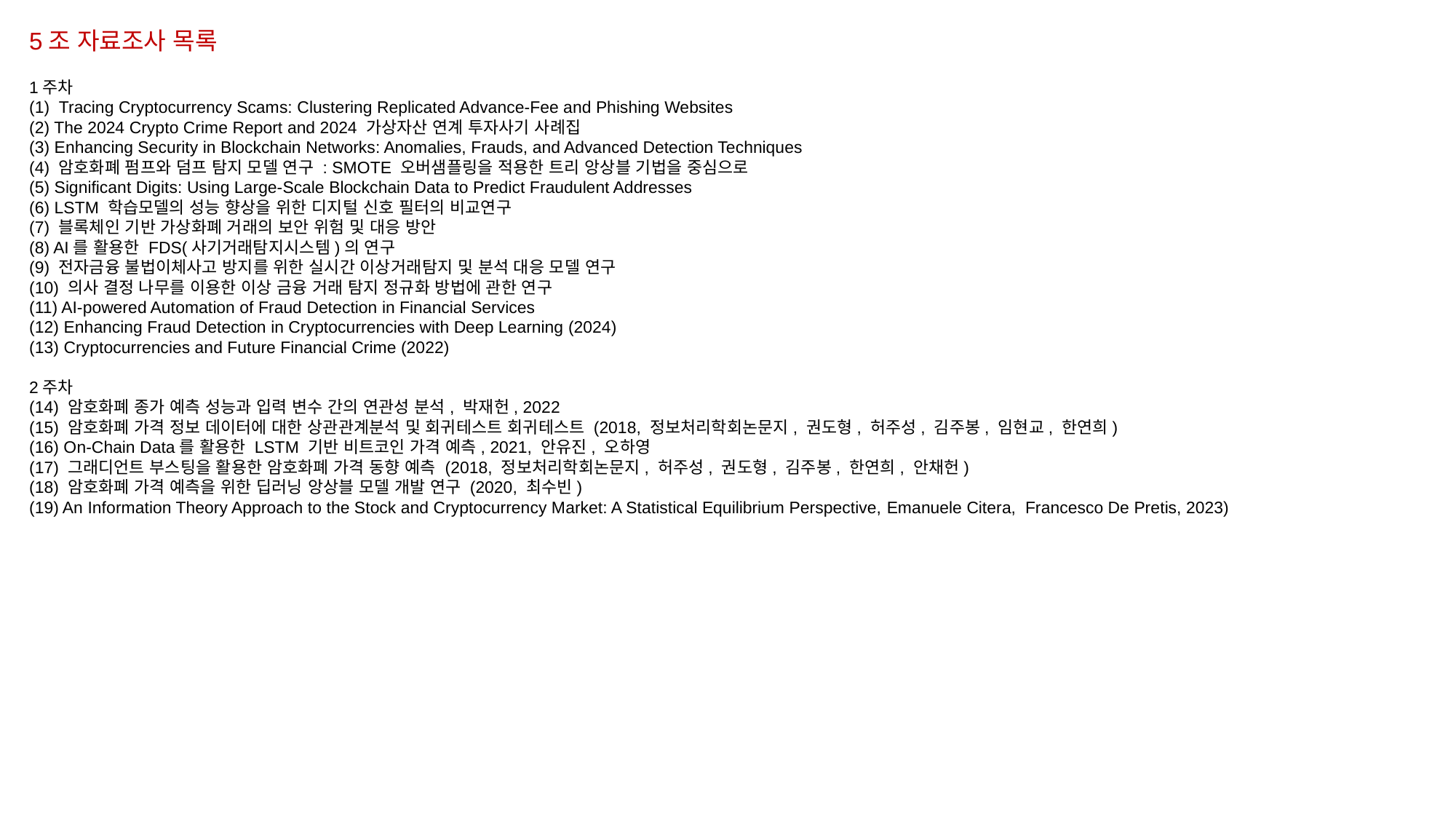

5조 자료조사 목록

1주차
(1)  Tracing Cryptocurrency Scams: Clustering Replicated Advance-Fee and Phishing Websites
(2) The 2024 Crypto Crime Report and 2024 가상자산 연계 투자사기 사례집
(3) Enhancing Security in Blockchain Networks: Anomalies, Frauds, and Advanced Detection Techniques
(4) 암호화폐 펌프와 덤프 탐지 모델 연구 : SMOTE 오버샘플링을 적용한 트리 앙상블 기법을 중심으로
(5) Significant Digits: Using Large-Scale Blockchain Data to Predict Fraudulent Addresses
(6) LSTM 학습모델의 성능 향상을 위한 디지털 신호 필터의 비교연구
(7) 블록체인 기반 가상화폐 거래의 보안 위험 및 대응 방안
(8) AI를 활용한 FDS(사기거래탐지시스템)의 연구
(9) 전자금융 불법이체사고 방지를 위한 실시간 이상거래탐지 및 분석 대응 모델 연구
(10) 의사 결정 나무를 이용한 이상 금융 거래 탐지 정규화 방법에 관한 연구
(11) AI-powered Automation of Fraud Detection in Financial Services
(12) Enhancing Fraud Detection in Cryptocurrencies with Deep Learning (2024)
(13) Cryptocurrencies and Future Financial Crime (2022)

2주차
(14) 암호화폐 종가 예측 성능과 입력 변수 간의 연관성 분석, 박재헌, 2022
(15) 암호화폐 가격 정보 데이터에 대한 상관관계분석 및 회귀테스트 회귀테스트 (2018, 정보처리학회논문지, 권도형, 허주성, 김주봉, 임현교, 한연희)
(16) On-Chain Data를 활용한 LSTM 기반 비트코인 가격 예측, 2021, 안유진, 오하영
(17) 그래디언트 부스팅을 활용한 암호화폐 가격 동향 예측 (2018, 정보처리학회논문지, 허주성, 권도형, 김주봉, 한연희, 안채헌)
(18) 암호화폐 가격 예측을 위한 딥러닝 앙상블 모델 개발 연구 (2020, 최수빈)
(19) An Information Theory Approach to the Stock and Cryptocurrency Market: A Statistical Equilibrium Perspective, Emanuele Citera,  Francesco De Pretis, 2023)